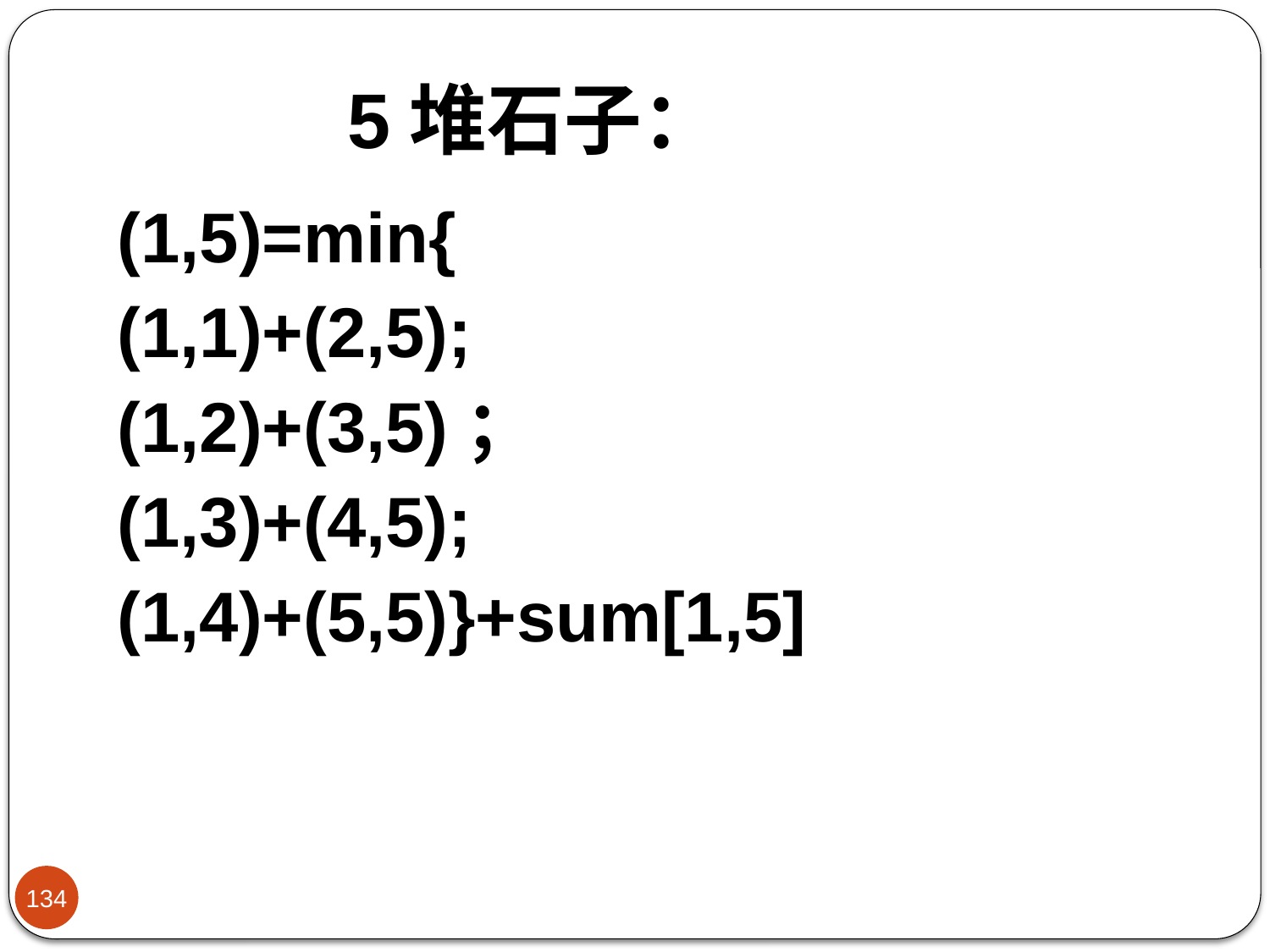

# 5堆石子：
(1,5)=min{
(1,1)+(2,5);
(1,2)+(3,5)；
(1,3)+(4,5);
(1,4)+(5,5)}+sum[1,5]
134